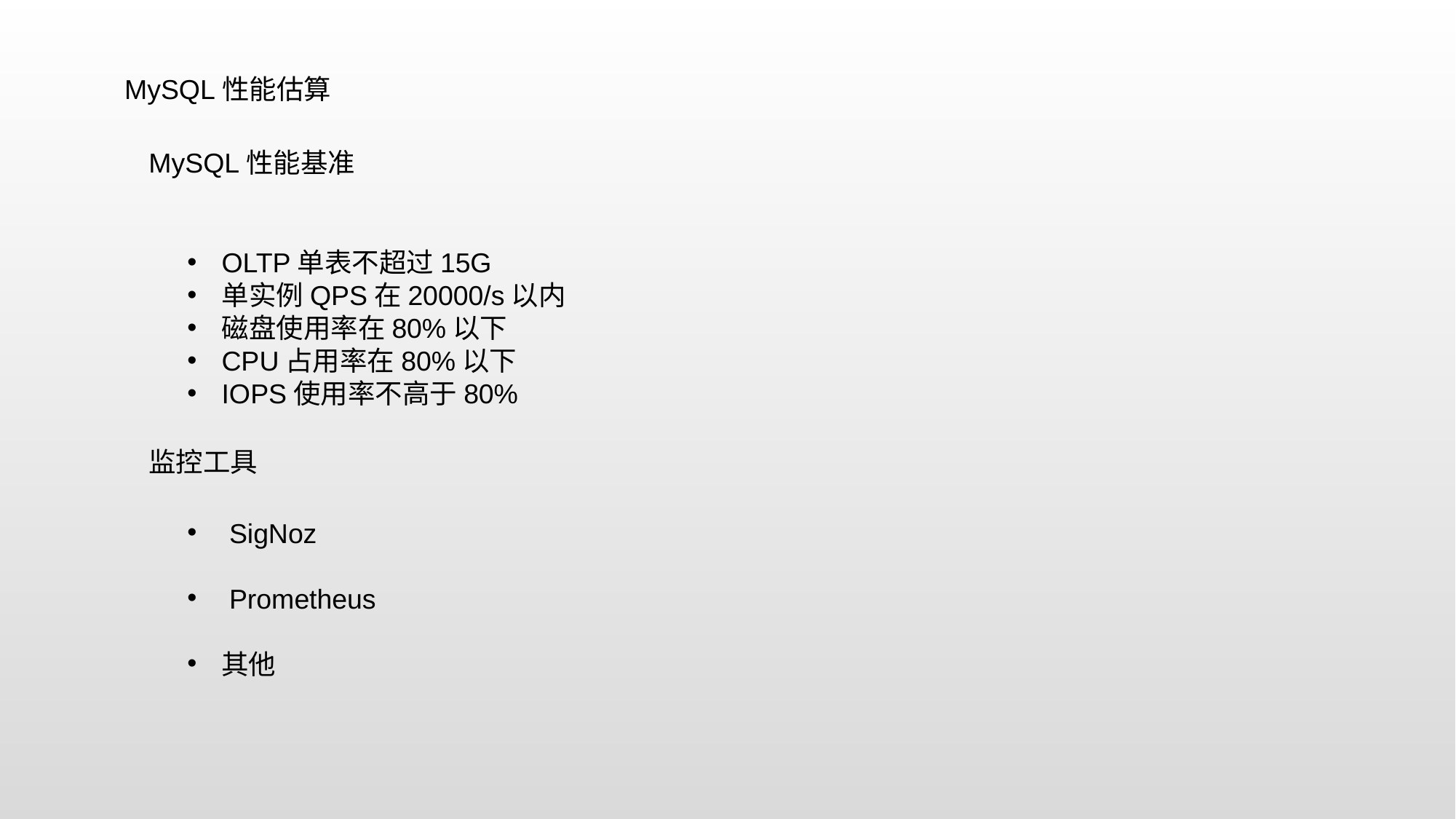

MySQL性能估算
MySQL性能基准
OLTP单表不超过15G
单实例QPS在20000/s以内
磁盘使用率在80%以下
CPU占用率在80%以下
IOPS使用率不高于80%
监控工具
 SigNoz

 Prometheus

其他